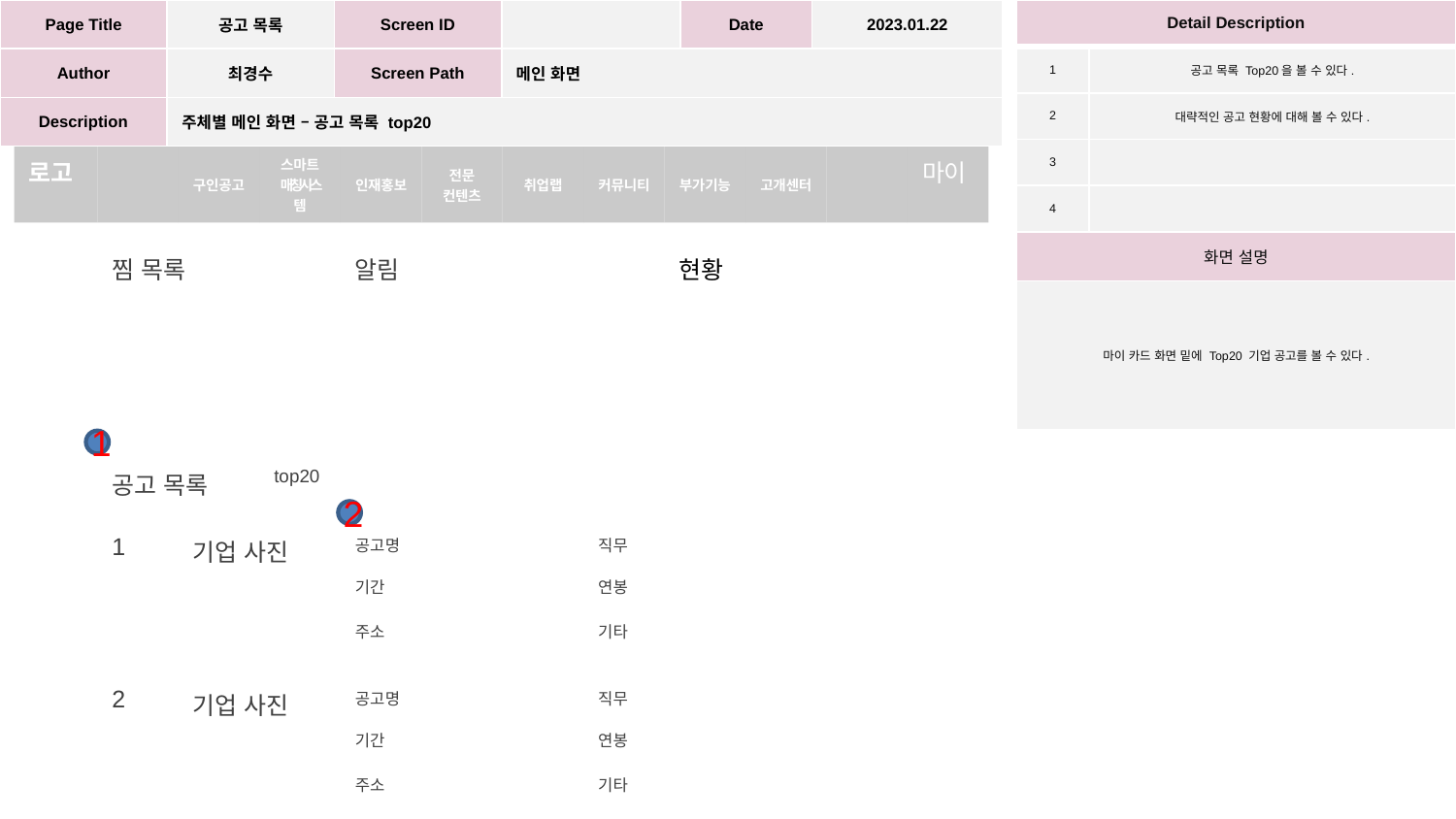

| Page Title | 공고 목록 | Screen ID |  | Date | 2023.01.22 |
| --- | --- | --- | --- | --- | --- |
| Author | 최경수 | Screen Path | 메인 화면 |  |  |
| Description | 주체별 메인 화면 – 공고 목록 top20 |  |  |  |  |
| Detail Description |  |
| --- | --- |
| 1 | 공고 목록 Top20을 볼 수 있다. |
| 2 | 대략적인 공고 현황에 대해 볼 수 있다. |
| 3 |  |
| 4 |  |
| 화면 설명 |  |
| 마이 카드 화면 밑에 Top20 기업 공고를 볼 수 있다. |  |
| 로고 |  | 구인공고 | 스마트 매칭시스템 |  | 인재홍보 | 전문 컨텐츠 | 취업랩 | 커뮤니티 | 부가기능 | 고개센터 |  | 마이 |
| --- | --- | --- | --- | --- | --- | --- | --- | --- | --- | --- | --- | --- |
|  |  |  |  |  |  |  |  |  |  |  |  |  |
|  | 찜 목록 |  |  |  | 알림 |  |  |  | 현황 |  |  |  |
|  |  |  |  |  |  |  |  |  |  |  |  |  |
|  |  |  |  |  |  |  |  |  |  |  |  |  |
|  |  |  |  |  |  |  |  |  |  |  |  |  |
|  | 공고 목록 |  | top20 |  |  |  |  |  |  |  |  |  |
|  |  |  |  |  |  |  |  |  |  |  |  |  |
|  | 1 | 기업 사진 |  |  | 공고명 |  |  | 직무 |  |  |  |  |
|  |  |  |  |  | 기간 |  |  | 연봉 |  |  |  |  |
|  |  |  |  |  | 주소 |  |  | 기타 |  |  |  |  |
|  |  |  |  |  |  |  |  |  |  |  |  |  |
|  | 2 | 기업 사진 |  |  | 공고명 |  |  | 직무 |  |  |  |  |
|  |  |  |  |  | 기간 |  |  | 연봉 |  |  |  |  |
|  |  |  |  |  | 주소 |  |  | 기타 |  |  |  |  |
1
2